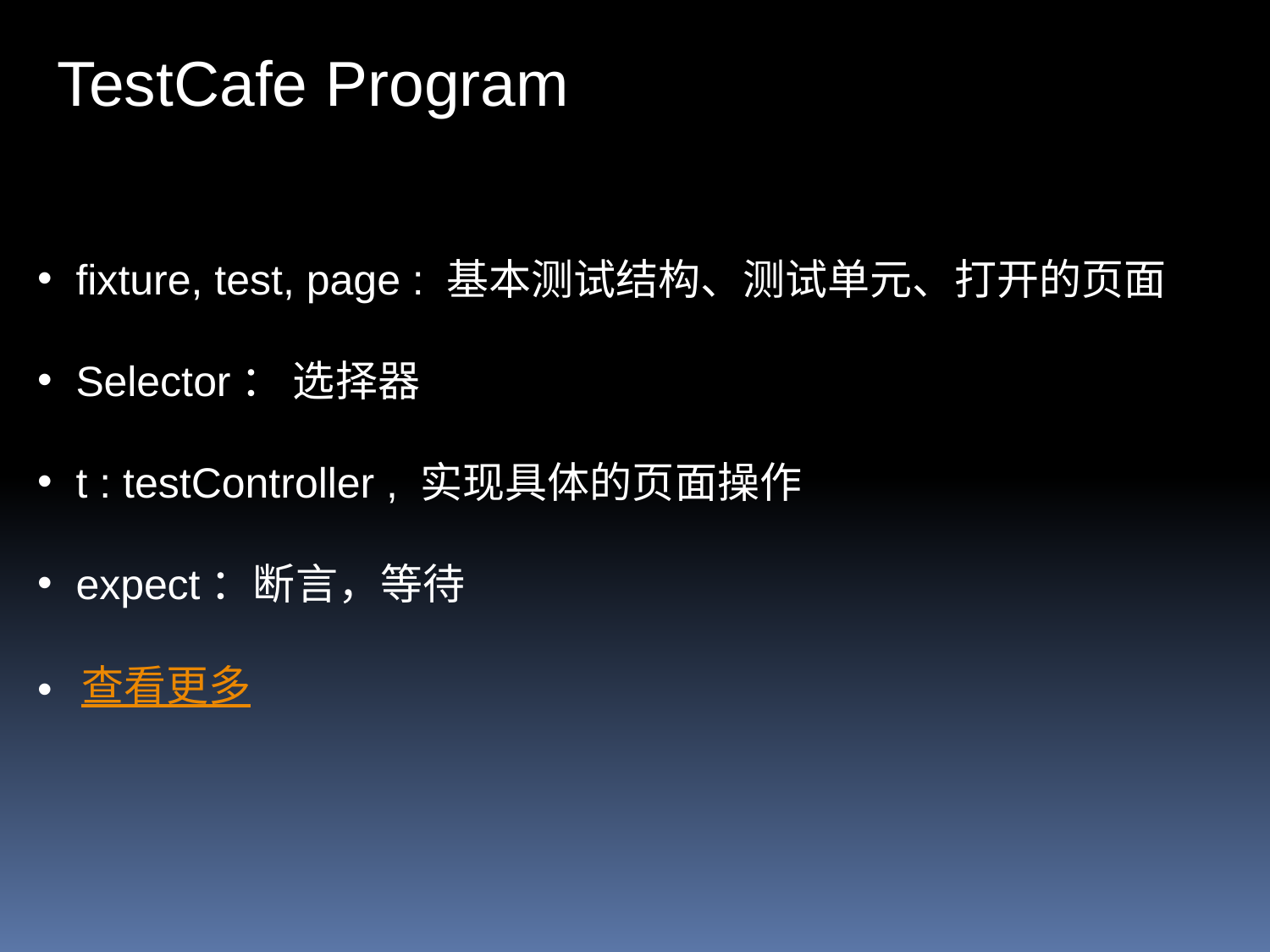

TestCafe Program
  fixture, test, page : 基本测试结构、测试单元、打开的页面

  Selector： 选择器

  t : testController , 实现具体的页面操作

  expect：断言，等待

  查看更多